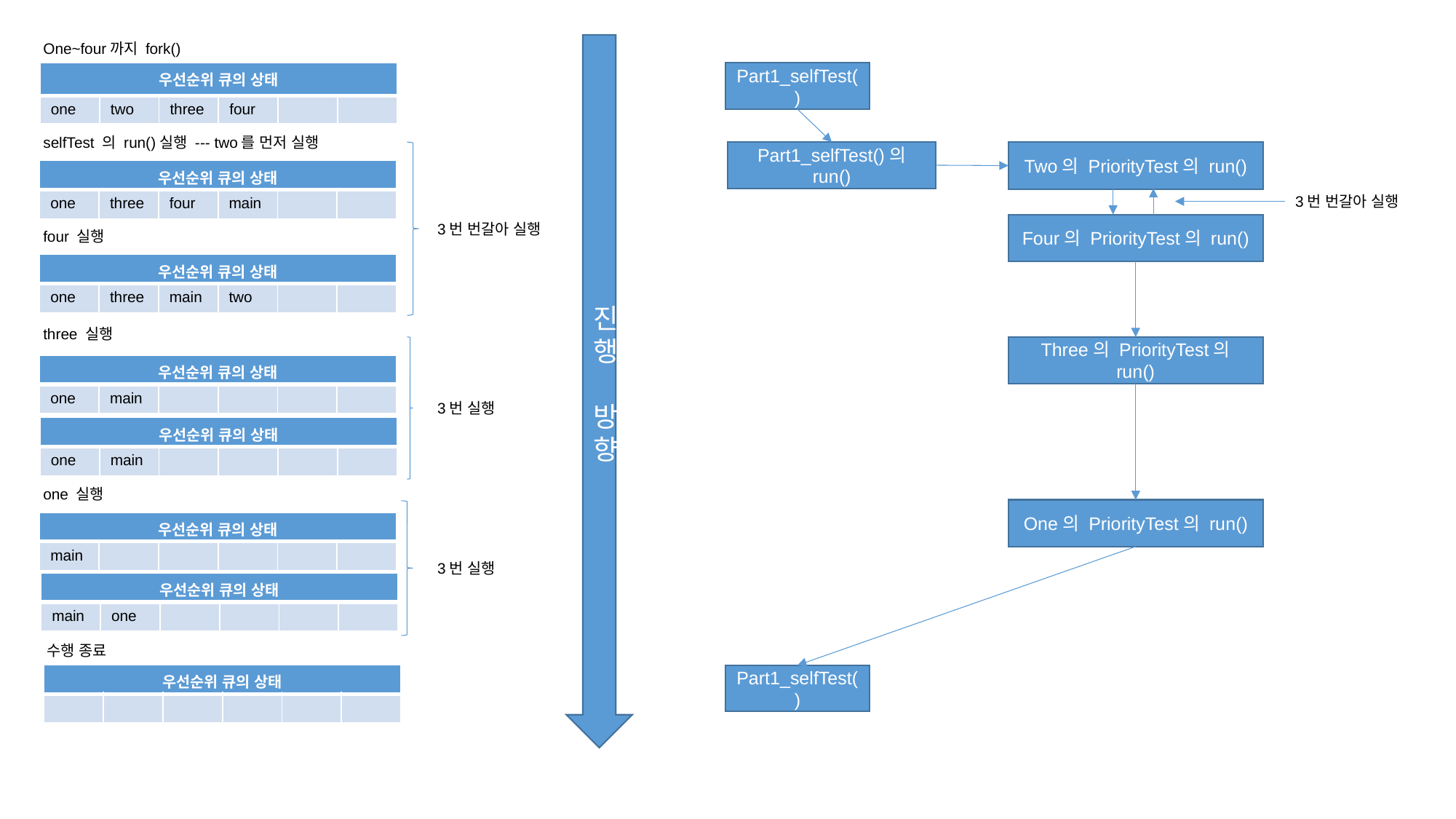

One~four까지 fork()
진
행

방
향
| 우선순위 큐의 상태 |  |  |  |  |  |
| --- | --- | --- | --- | --- | --- |
| one | two | three | four |  |  |
Part1_selfTest()
selfTest 의 run()실행 --- two를 먼저 실행

Part1_selfTest()의 run()
Two의 PriorityTest의 run()
| 우선순위 큐의 상태 |  |  |  |  |  |
| --- | --- | --- | --- | --- | --- |
| one | three | four | main |  |  |
3번 번갈아 실행
3번 번갈아 실행
Four의 PriorityTest의 run()
four 실행
| 우선순위 큐의 상태 |  |  |  |  |  |
| --- | --- | --- | --- | --- | --- |
| one | three | main | two |  |  |
three 실행

Three의 PriorityTest의 run()
| 우선순위 큐의 상태 |  |  |  |  |  |
| --- | --- | --- | --- | --- | --- |
| one | main |  |  |  |  |
3번 실행
| 우선순위 큐의 상태 |  |  |  |  |  |
| --- | --- | --- | --- | --- | --- |
| one | main |  |  |  |  |
one 실행
One의 PriorityTest의 run()

| 우선순위 큐의 상태 |  |  |  |  |  |
| --- | --- | --- | --- | --- | --- |
| main |  |  |  |  |  |
3번 실행
| 우선순위 큐의 상태 |  |  |  |  |  |
| --- | --- | --- | --- | --- | --- |
| main | one |  |  |  |  |
수행 종료
| 우선순위 큐의 상태 |  |  |  |  |  |
| --- | --- | --- | --- | --- | --- |
|  |  |  |  |  |  |
Part1_selfTest()